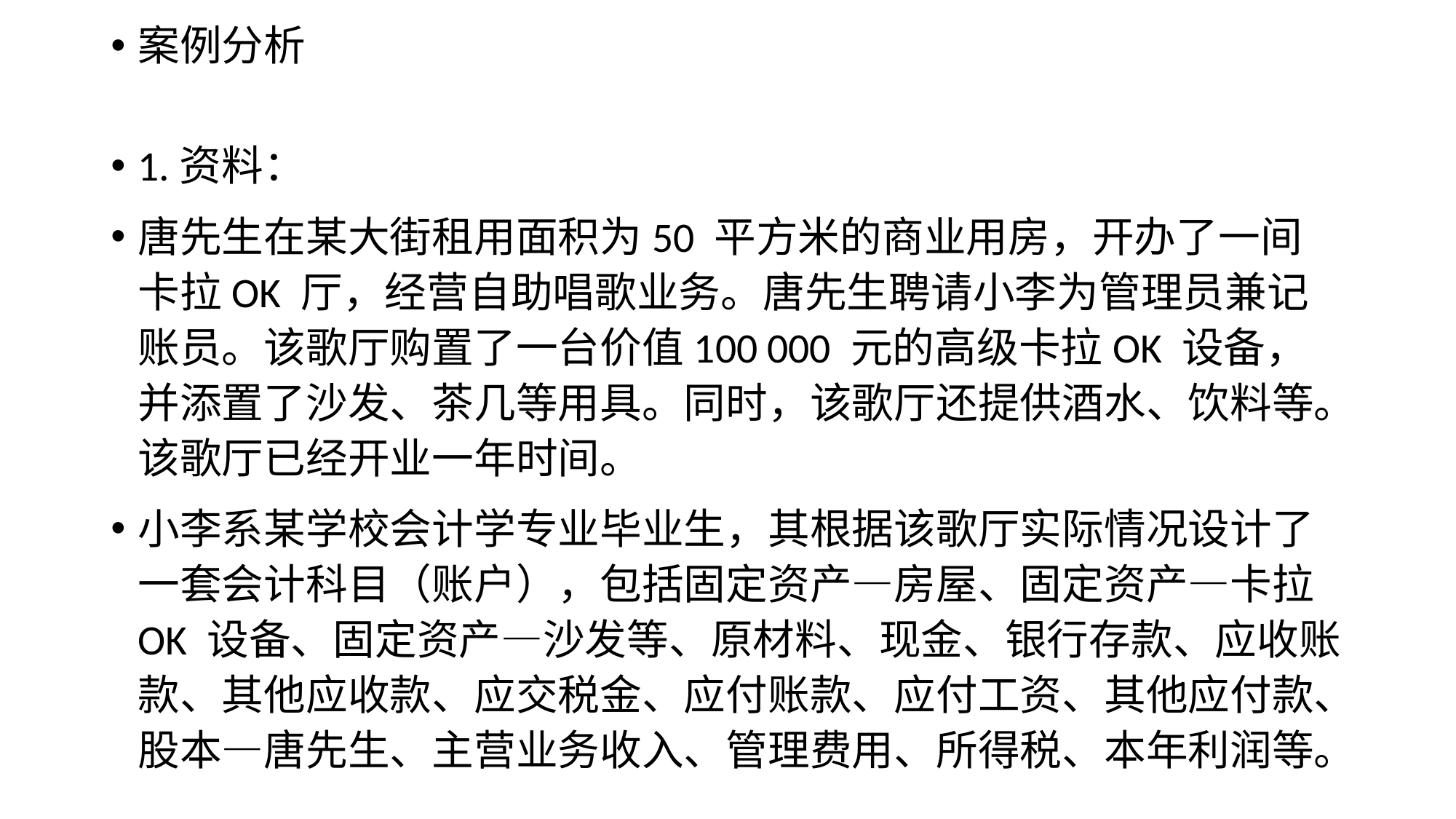

案例分析

1.资料：
唐先生在某大街租用面积为50 平方米的商业用房，开办了一间卡拉OK 厅，经营自助唱歌业务。唐先生聘请小李为管理员兼记账员。该歌厅购置了一台价值100 000 元的高级卡拉OK 设备，并添置了沙发、茶几等用具。同时，该歌厅还提供酒水、饮料等。该歌厅已经开业一年时间。
小李系某学校会计学专业毕业生，其根据该歌厅实际情况设计了一套会计科目（账户），包括固定资产—房屋、固定资产—卡拉OK 设备、固定资产—沙发等、原材料、现金、银行存款、应收账款、其他应收款、应交税金、应付账款、应付工资、其他应付款、股本—唐先生、主营业务收入、管理费用、所得税、本年利润等。